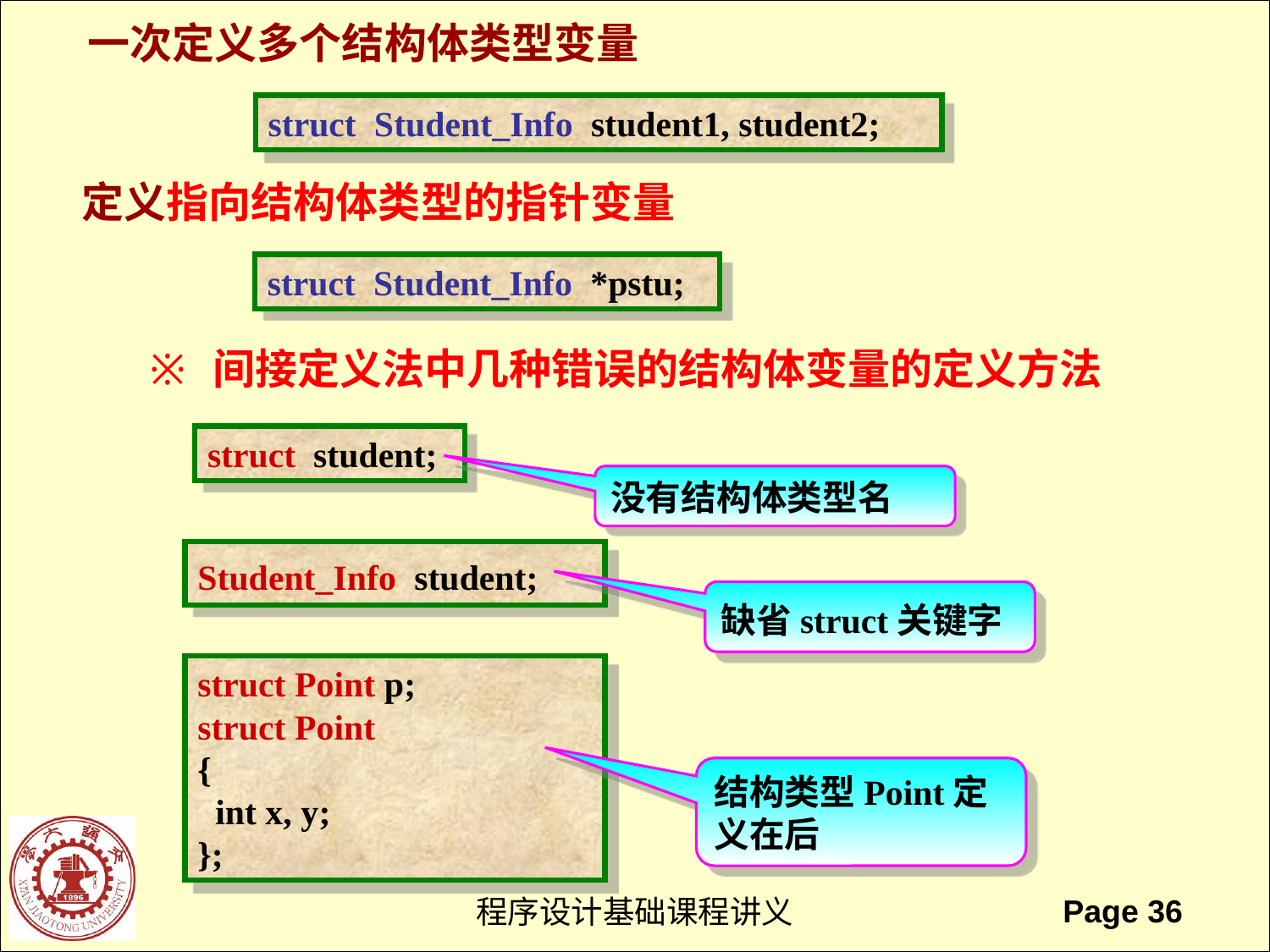

一次定义多个结构体类型变量
struct  Student_Info  student1, student2;
定义指向结构体类型的指针变量
struct  Student_Info  *pstu;
 间接定义法中几种错误的结构体变量的定义方法
struct  student;
没有结构体类型名
Student_Info  student;
缺省struct关键字
struct Point p;
struct Point
{
  int x, y;
};
结构类型Point定义在后